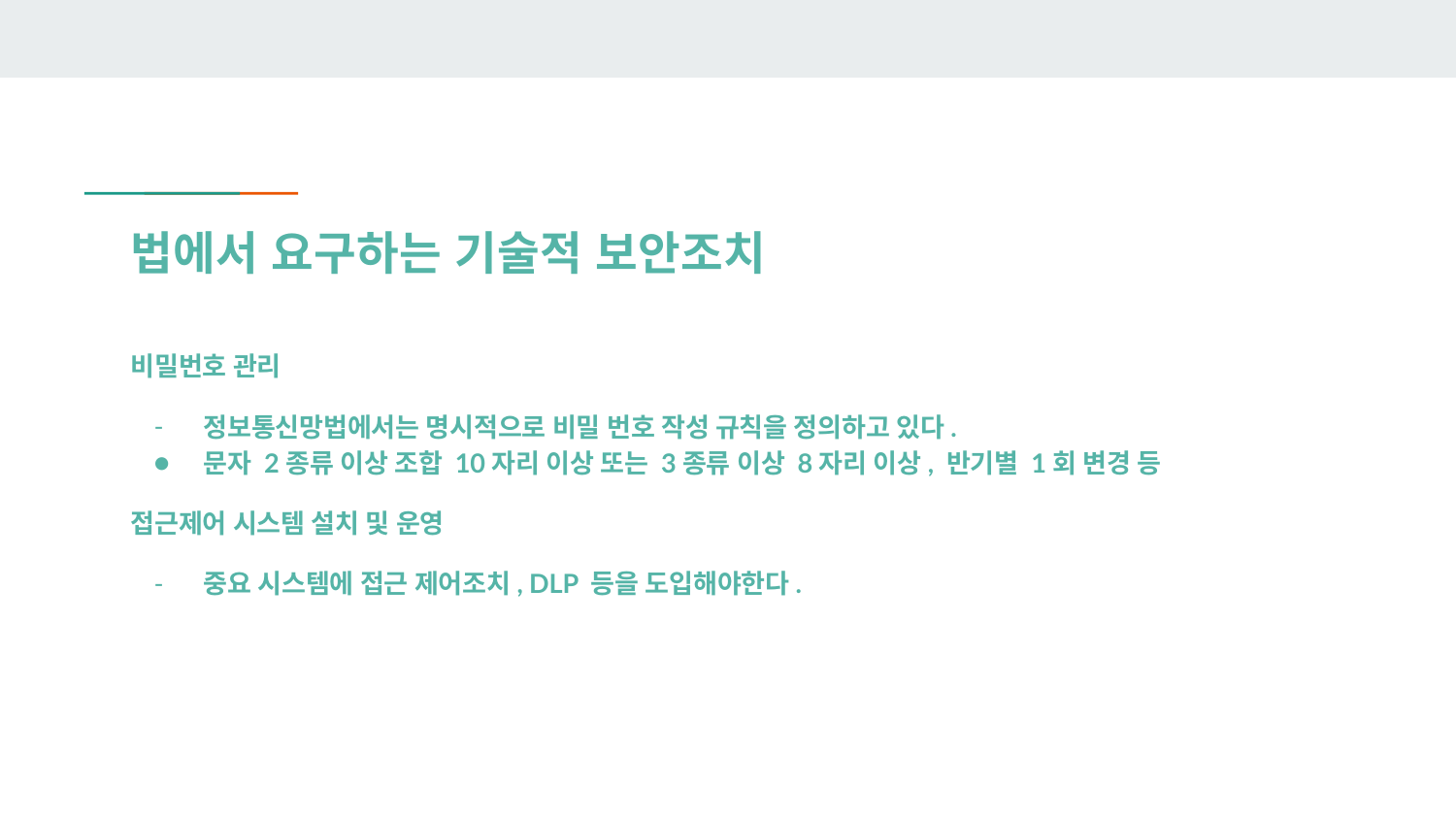

# 법에서 요구하는 기술적 보안조치
비밀번호 관리
정보통신망법에서는 명시적으로 비밀 번호 작성 규칙을 정의하고 있다.
문자 2종류 이상 조합 10자리 이상 또는 3종류 이상 8자리 이상, 반기별 1회 변경 등
접근제어 시스템 설치 및 운영
중요 시스템에 접근 제어조치, DLP 등을 도입해야한다.